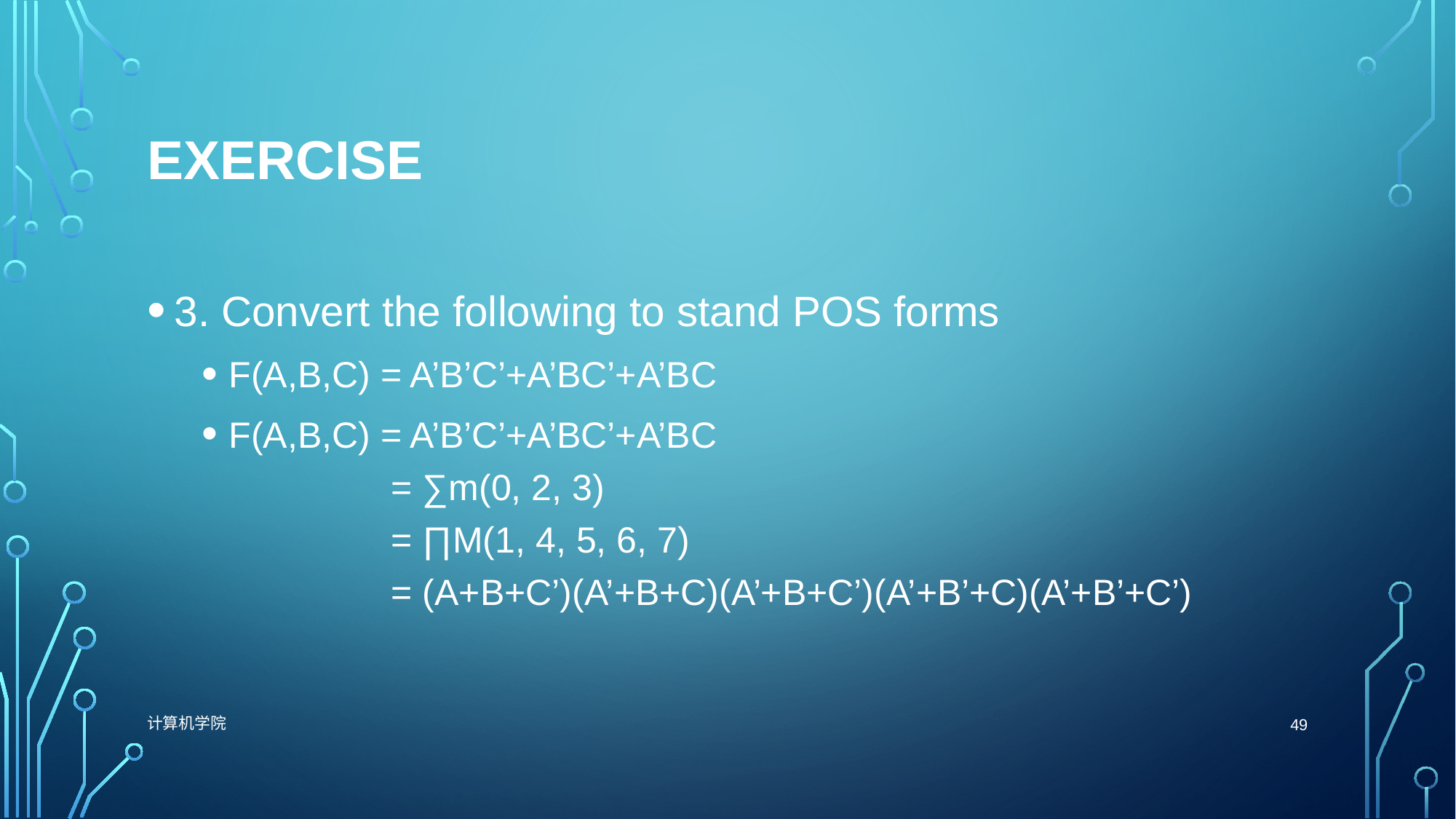

# Exercise
3. Convert the following to stand POS forms
F(A,B,C) = A’B’C’+A’BC’+A’BC
F(A,B,C) = A’B’C’+A’BC’+A’BC
                = ∑m(0, 2, 3)
                = ∏M(1, 4, 5, 6, 7)
                = (A+B+C’)(A’+B+C)(A’+B+C’)(A’+B’+C)(A’+B’+C’)
49
计算机学院